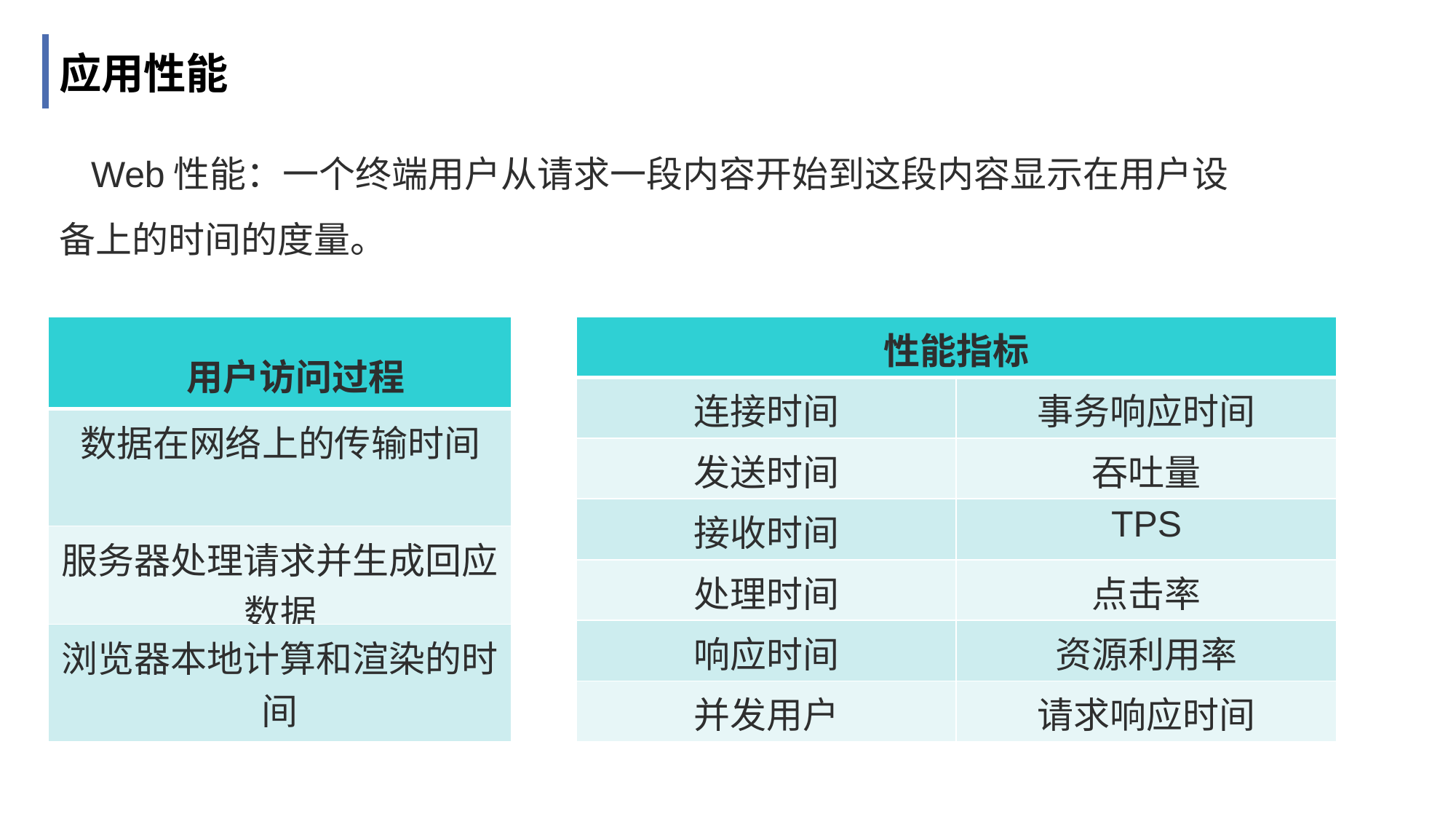

应用性能
Web性能：一个终端用户从请求一段内容开始到这段内容显示在用户设备上的时间的度量。
| 用户访问过程 |
| --- |
| 数据在网络上的传输时间 |
| 服务器处理请求并生成回应数据 |
| 浏览器本地计算和渲染的时间 |
| 性能指标 |  |
| --- | --- |
| 连接时间 | 事务响应时间 |
| 发送时间 | 吞吐量 |
| 接收时间 | TPS |
| 处理时间 | 点击率 |
| 响应时间 | 资源利用率 |
| 并发用户 | 请求响应时间 |